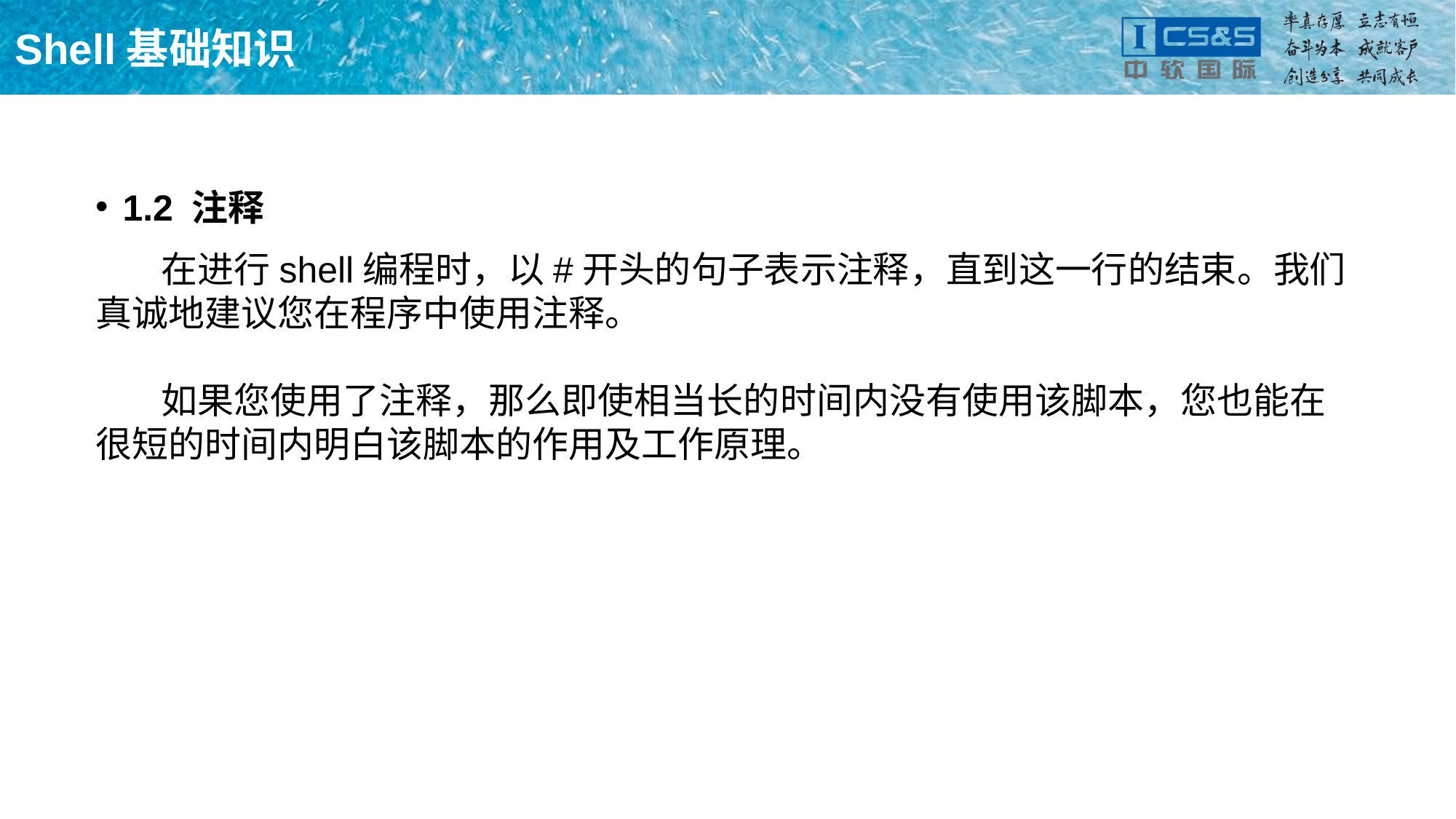

# Shell基础知识
1.2 注释
       在进行shell编程时，以#开头的句子表示注释，直到这一行的结束。我们真诚地建议您在程序中使用注释。
       如果您使用了注释，那么即使相当长的时间内没有使用该脚本，您也能在很短的时间内明白该脚本的作用及工作原理。

5